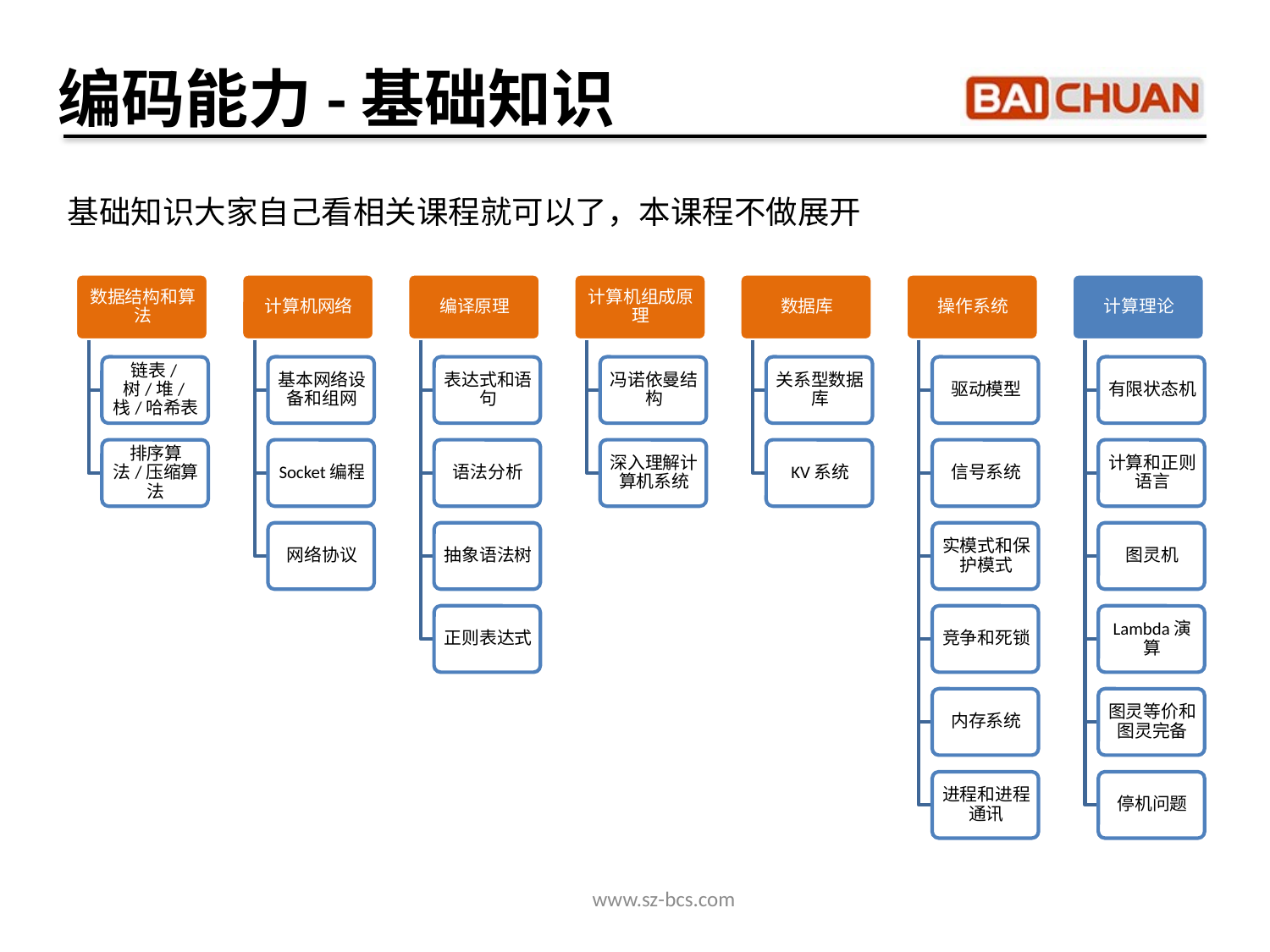

编码能力-基础知识
基础知识大家自己看相关课程就可以了，本课程不做展开
数据结构和算法
链表/树/堆/栈/哈希表
排序算法/压缩算法
计算机网络
基本网络设备和组网
Socket编程
网络协议
编译原理
表达式和语句
语法分析
抽象语法树
正则表达式
计算机组成原理
冯诺依曼结构
深入理解计算机系统
数据库
关系型数据库
KV系统
操作系统
驱动模型
信号系统
实模式和保护模式
竞争和死锁
内存系统
进程和进程通讯
计算理论
有限状态机
计算和正则语言
图灵机
Lambda演算
图灵等价和图灵完备
停机问题
www.sz-bcs.com